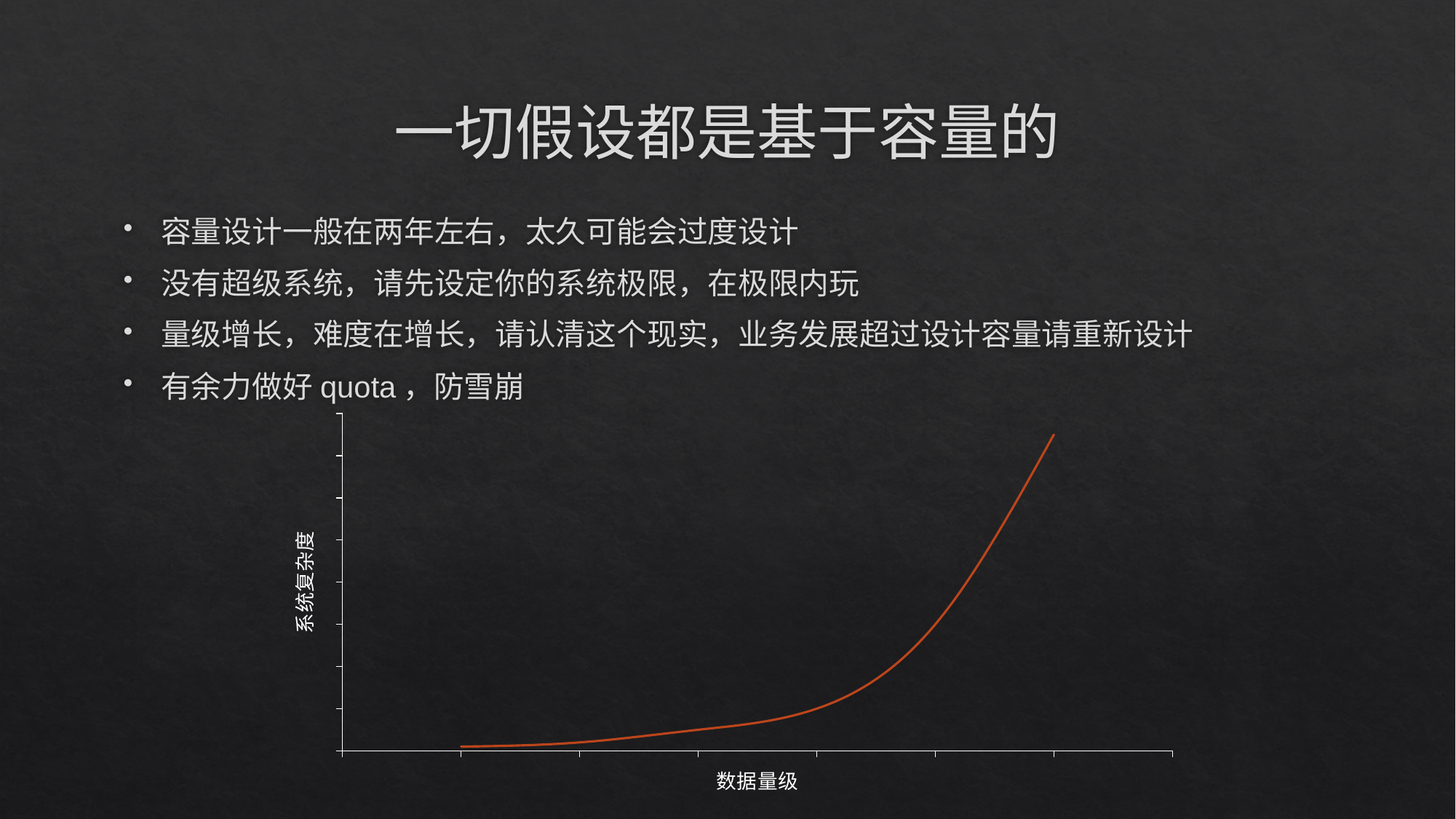

# 一切假设都是基于容量的
容量设计一般在两年左右，太久可能会过度设计
没有超级系统，请先设定你的系统极限，在极限内玩
量级增长，难度在增长，请认清这个现实，业务发展超过设计容量请重新设计
有余力做好quota，防雪崩

### Chart

| Category | 复杂度 |
|---|---|